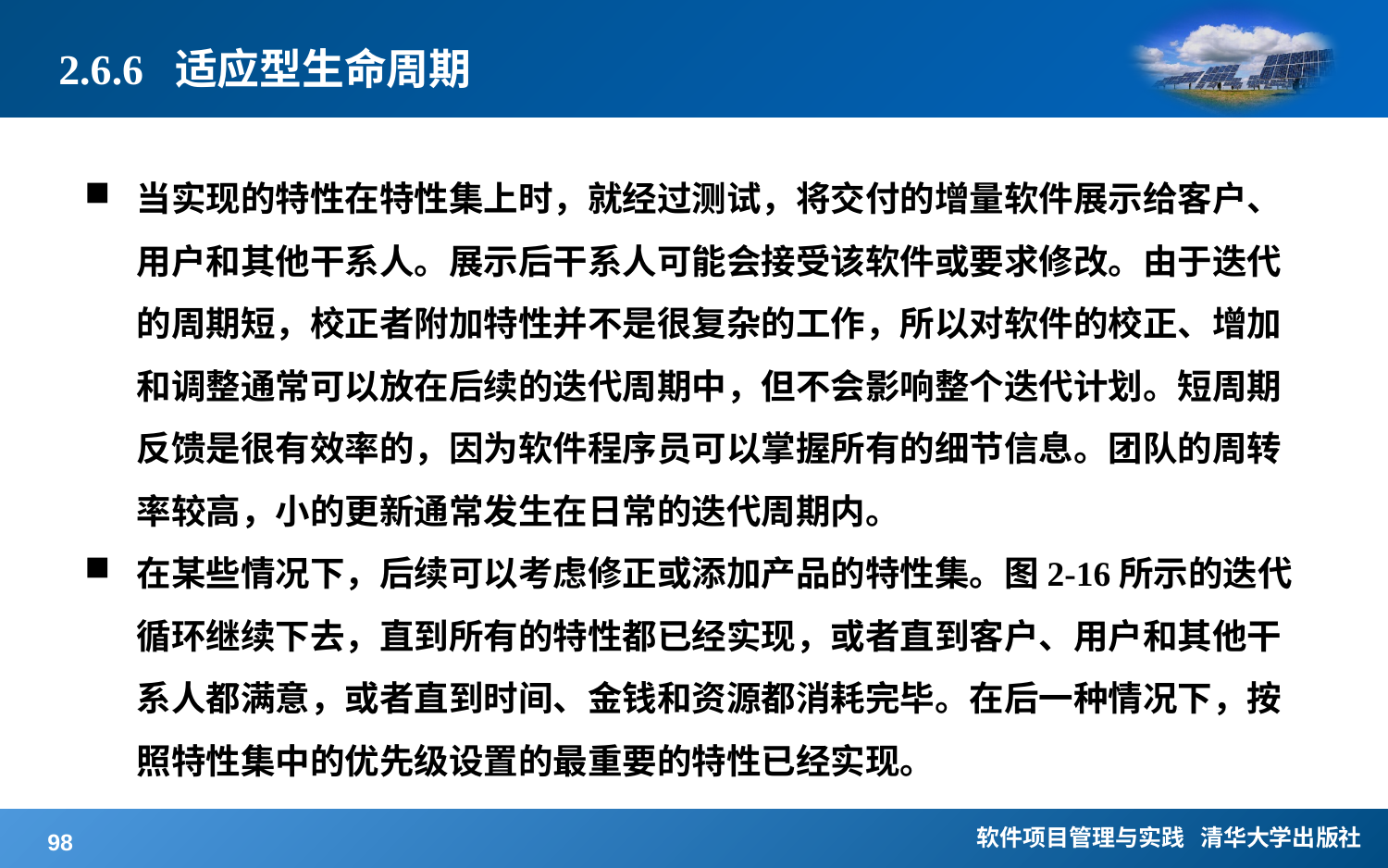

# 2.6.6  适应型生命周期
当实现的特性在特性集上时，就经过测试，将交付的增量软件展示给客户、用户和其他干系人。展示后干系人可能会接受该软件或要求修改。由于迭代的周期短，校正者附加特性并不是很复杂的工作，所以对软件的校正、增加和调整通常可以放在后续的迭代周期中，但不会影响整个迭代计划。短周期反馈是很有效率的，因为软件程序员可以掌握所有的细节信息。团队的周转率较高，小的更新通常发生在日常的迭代周期内。
在某些情况下，后续可以考虑修正或添加产品的特性集。图2-16所示的迭代循环继续下去，直到所有的特性都已经实现，或者直到客户、用户和其他干系人都满意，或者直到时间、金钱和资源都消耗完毕。在后一种情况下，按照特性集中的优先级设置的最重要的特性已经实现。